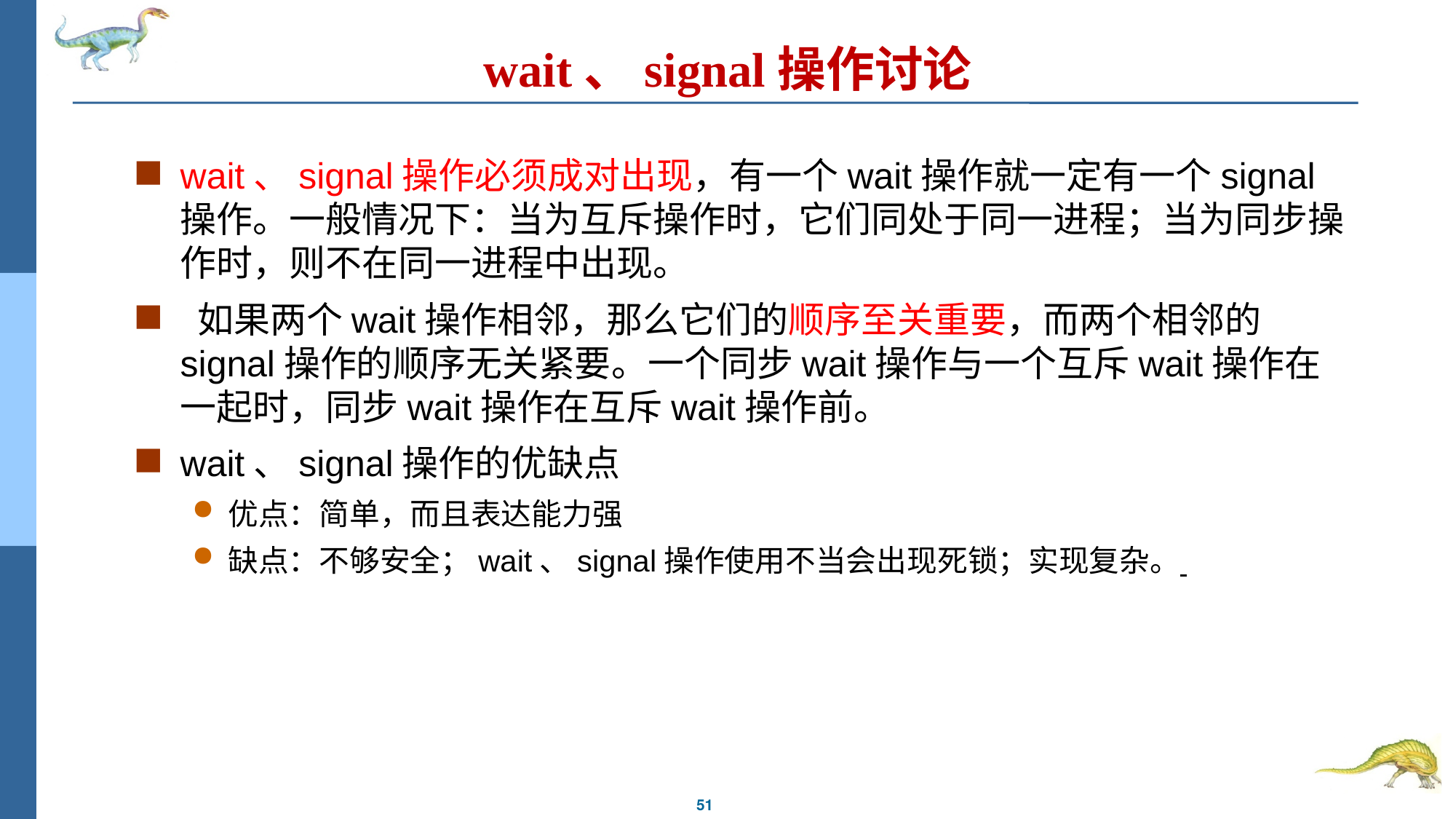

# wait、signal操作讨论
wait、signal操作必须成对出现，有一个wait操作就一定有一个signal操作。一般情况下：当为互斥操作时，它们同处于同一进程；当为同步操作时，则不在同一进程中出现。
 如果两个wait操作相邻，那么它们的顺序至关重要，而两个相邻的signal操作的顺序无关紧要。一个同步wait操作与一个互斥wait操作在一起时，同步wait操作在互斥wait操作前。
wait、signal操作的优缺点
优点：简单，而且表达能力强
缺点：不够安全；wait、signal操作使用不当会出现死锁；实现复杂。